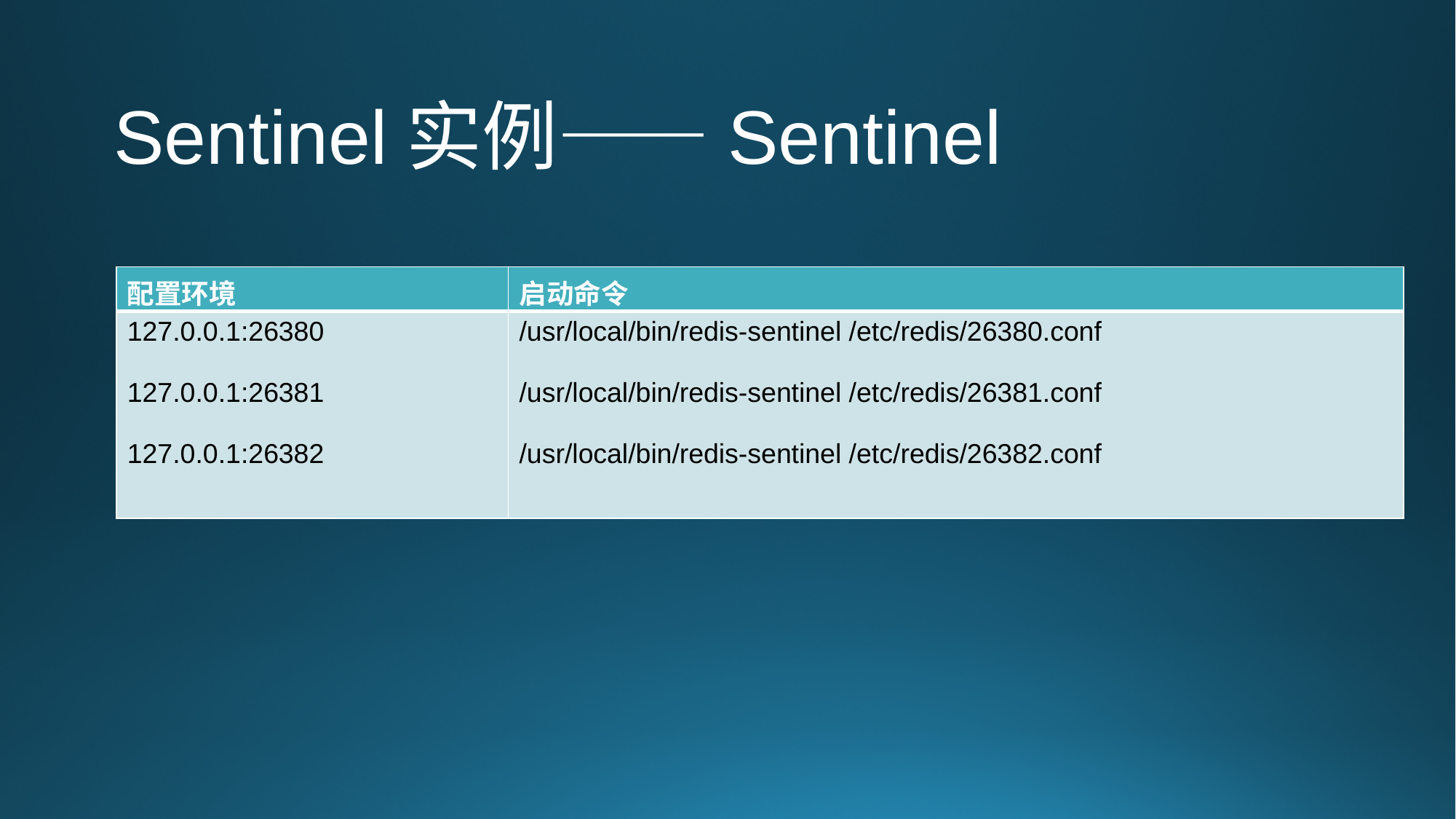

Sentinel实例——Sentinel
| 配置环境 | 启动命令 |
| --- | --- |
| 127.0.0.1:26380 127.0.0.1:26381 127.0.0.1:26382 | /usr/local/bin/redis-sentinel /etc/redis/26380.conf /usr/local/bin/redis-sentinel /etc/redis/26381.conf /usr/local/bin/redis-sentinel /etc/redis/26382.conf |